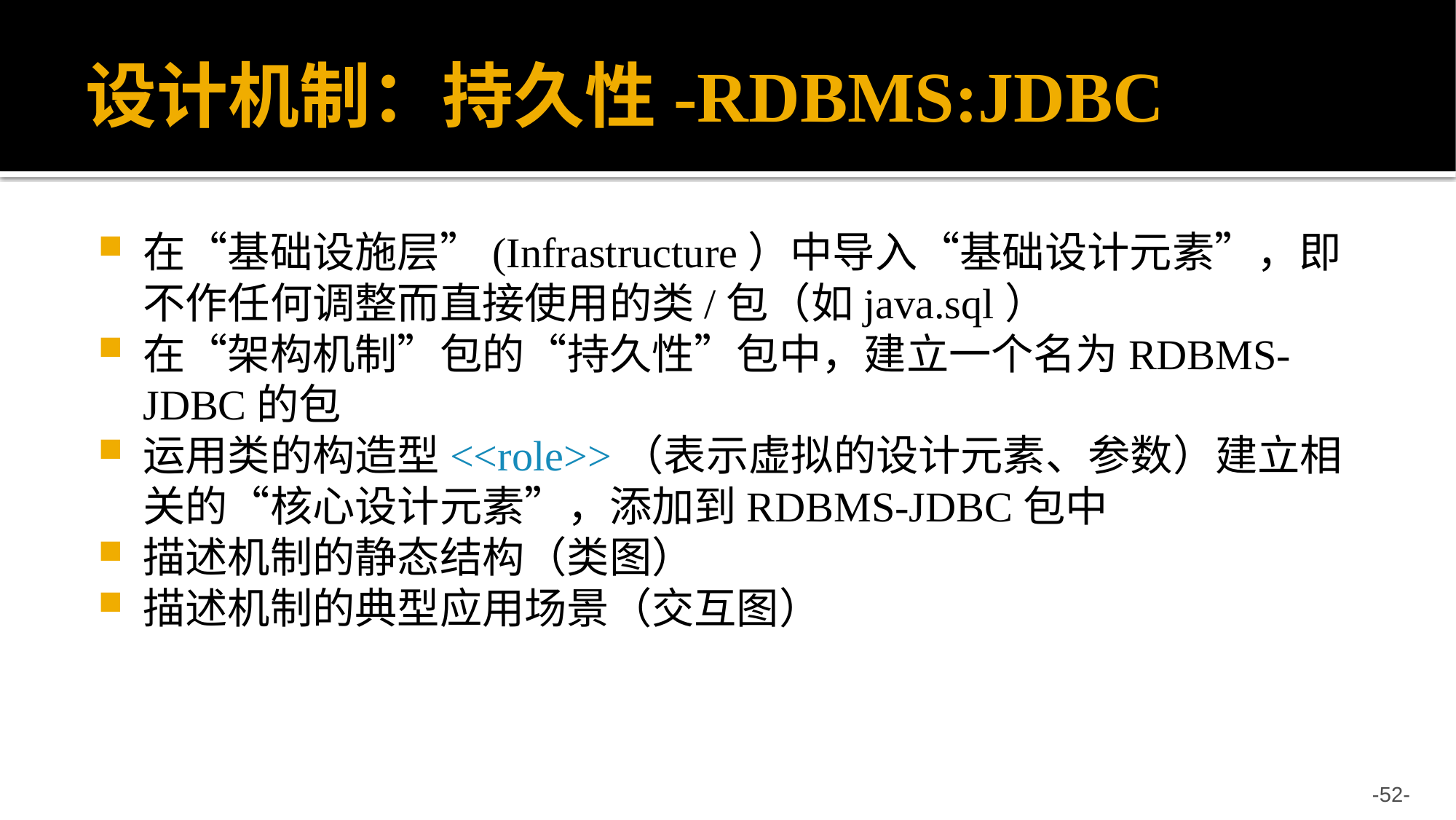

设计机制：持久性-RDBMS:JDBC
在“基础设施层”(Infrastructure）中导入“基础设计元素”，即不作任何调整而直接使用的类/包（如java.sql）
在“架构机制”包的“持久性”包中，建立一个名为RDBMS-JDBC的包
运用类的构造型<<role>>（表示虚拟的设计元素、参数）建立相关的“核心设计元素”，添加到RDBMS-JDBC包中
描述机制的静态结构（类图）
描述机制的典型应用场景（交互图）
-52-